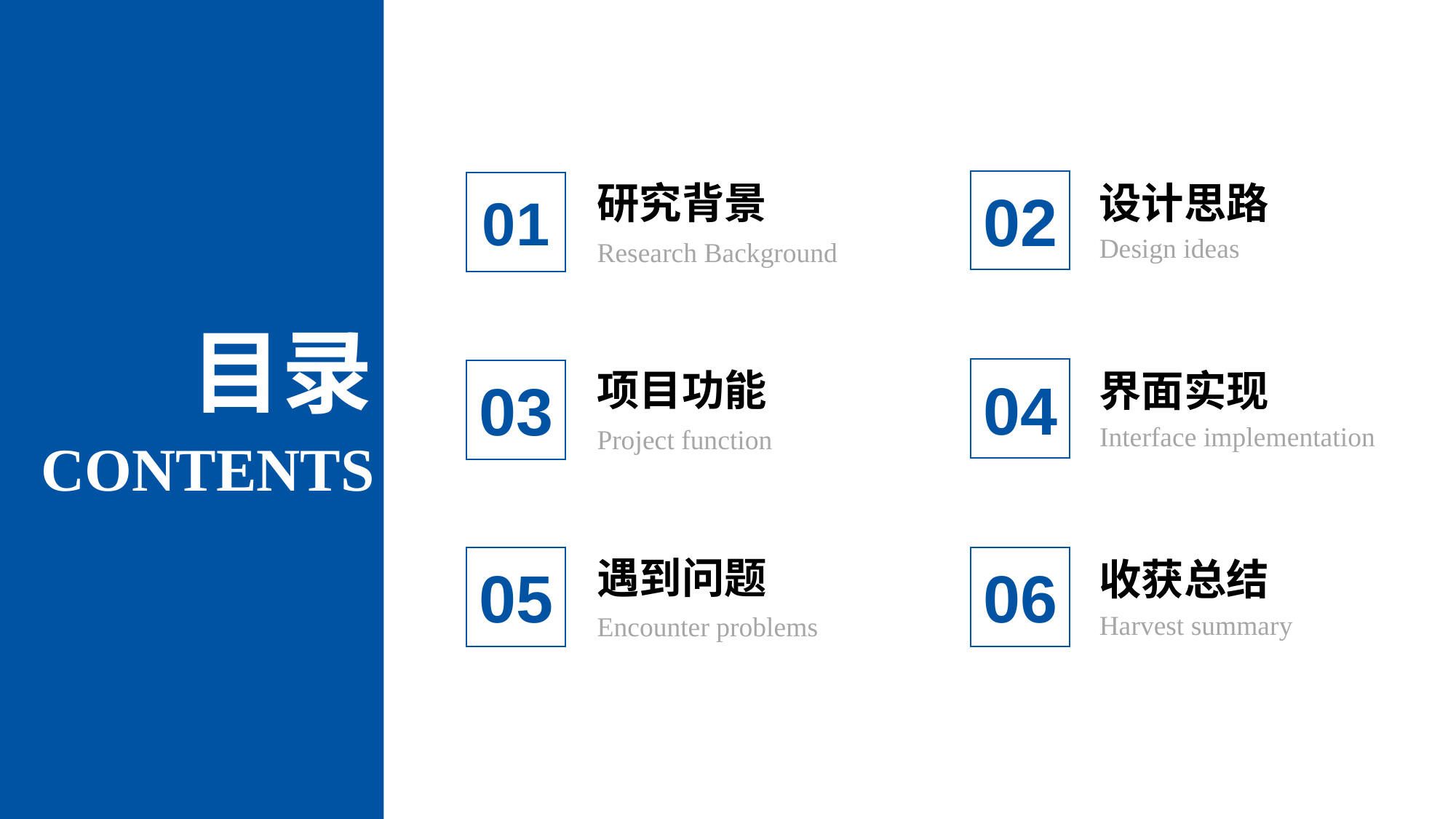

研究背景
Research Background

01
设计思路
Design ideas

02
目录
项目功能
Project function

03
界面实现
Interface implementation

04
CONTENTS
遇到问题
Encounter problems

05
收获总结
Harvest summary

06